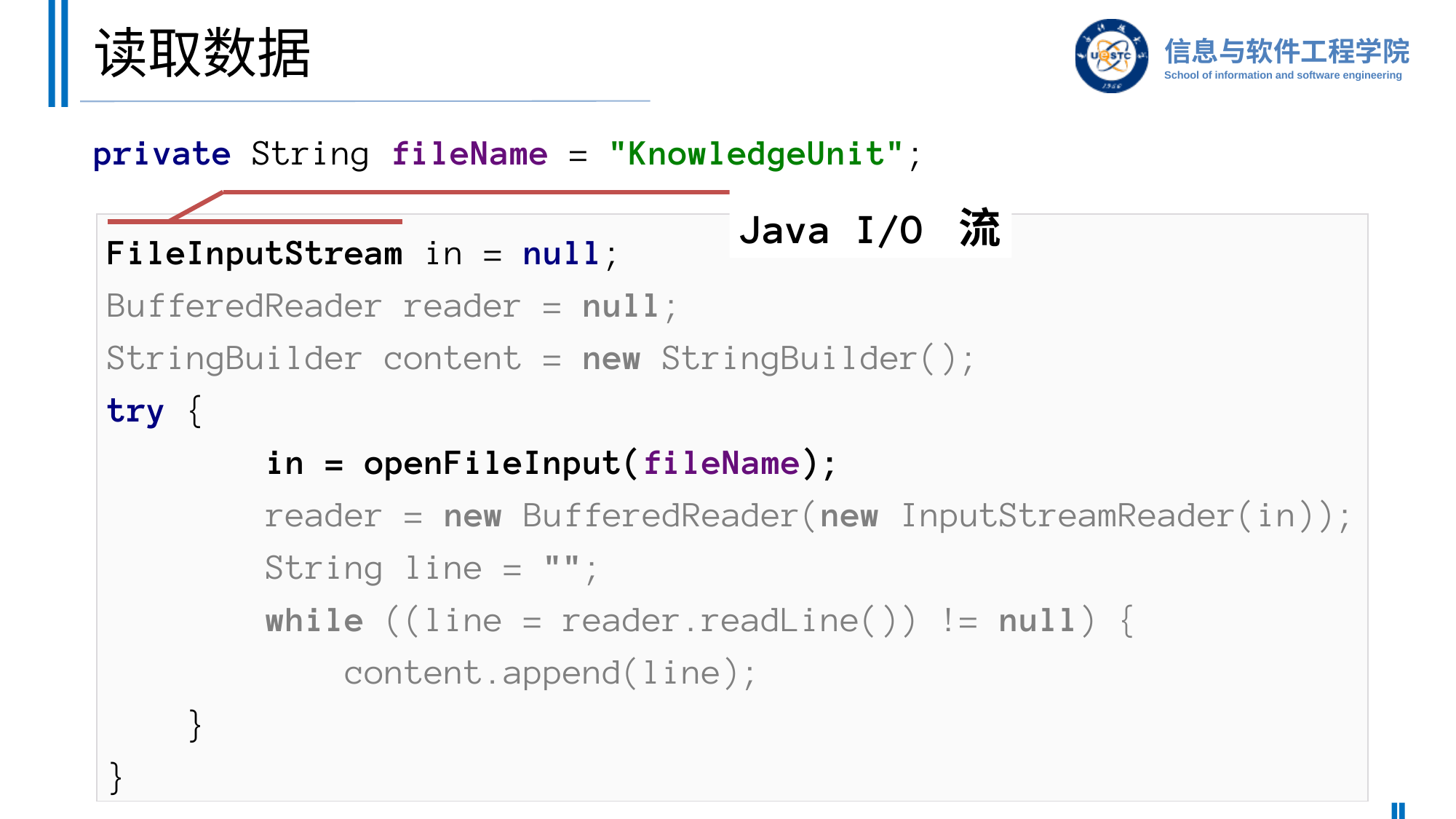

# 读取数据
private String fileName = "KnowledgeUnit";
Java I/O 流
FileInputStream in = null;
BufferedReader reader = null;
StringBuilder content = new StringBuilder();
try {
        in = openFileInput(fileName);
        reader = new BufferedReader(new InputStreamReader(in));
        String line = "";
        while ((line = reader.readLine()) != null) {
            content.append(line);
    }
}